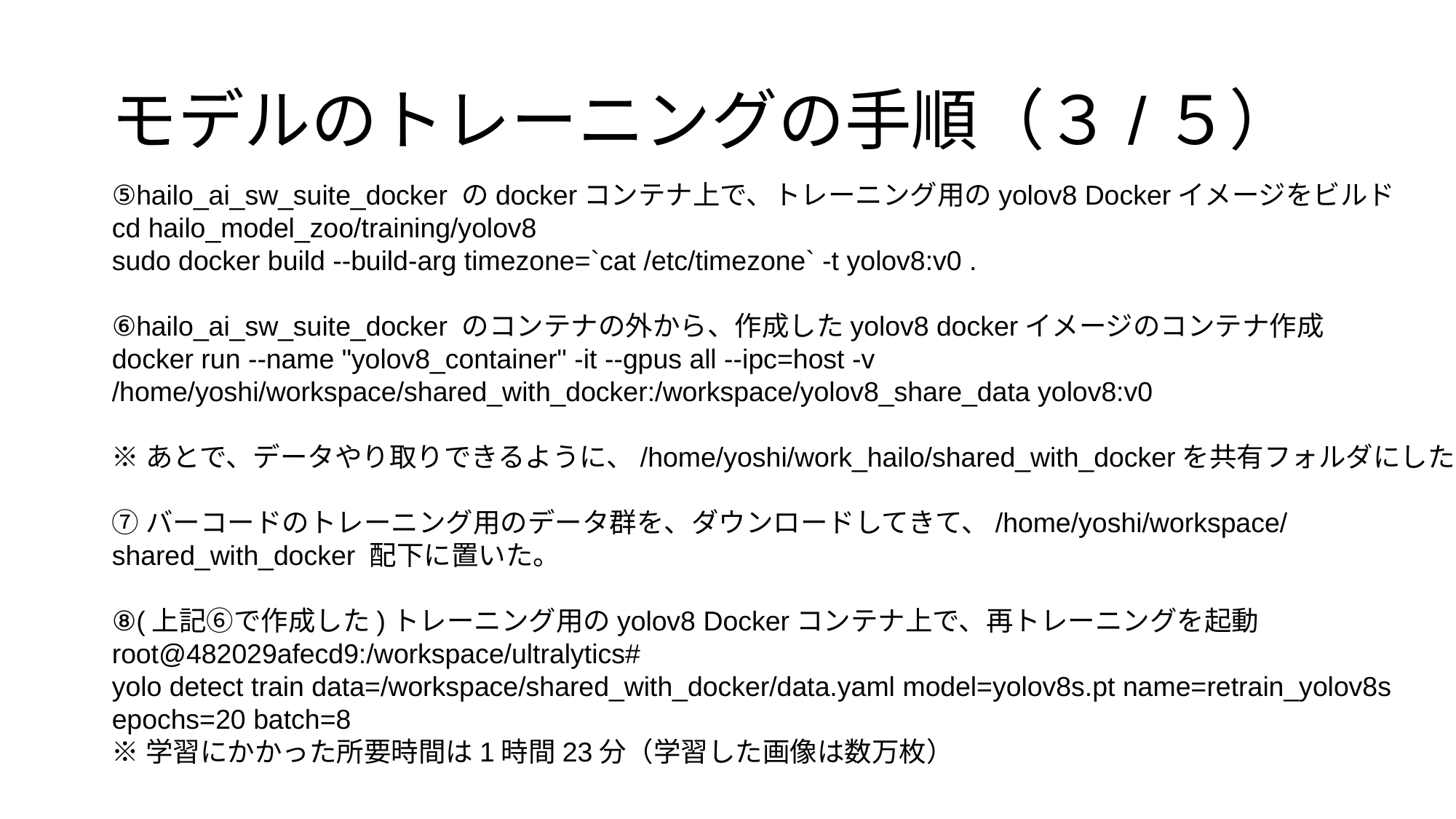

# モデルのトレーニングの手順（３/５）
⑤hailo_ai_sw_suite_docker のdockerコンテナ上で、トレーニング用のyolov8 Dockerイメージをビルド
cd hailo_model_zoo/training/yolov8
sudo docker build --build-arg timezone=`cat /etc/timezone` -t yolov8:v0 .

⑥hailo_ai_sw_suite_docker のコンテナの外から、作成したyolov8 dockerイメージのコンテナ作成
docker run --name "yolov8_container" -it --gpus all --ipc=host -v /home/yoshi/workspace/shared_with_docker:/workspace/yolov8_share_data yolov8:v0

※あとで、データやり取りできるように、/home/yoshi/work_hailo/shared_with_dockerを共有フォルダにした。

⑦バーコードのトレーニング用のデータ群を、ダウンロードしてきて、/home/yoshi/workspace/shared_with_docker 配下に置いた。

⑧(上記⑥で作成した)トレーニング用のyolov8 Dockerコンテナ上で、再トレーニングを起動
root@482029afecd9:/workspace/ultralytics#
yolo detect train data=/workspace/shared_with_docker/data.yaml model=yolov8s.pt name=retrain_yolov8s epochs=20 batch=8
※学習にかかった所要時間は1時間23分（学習した画像は数万枚）